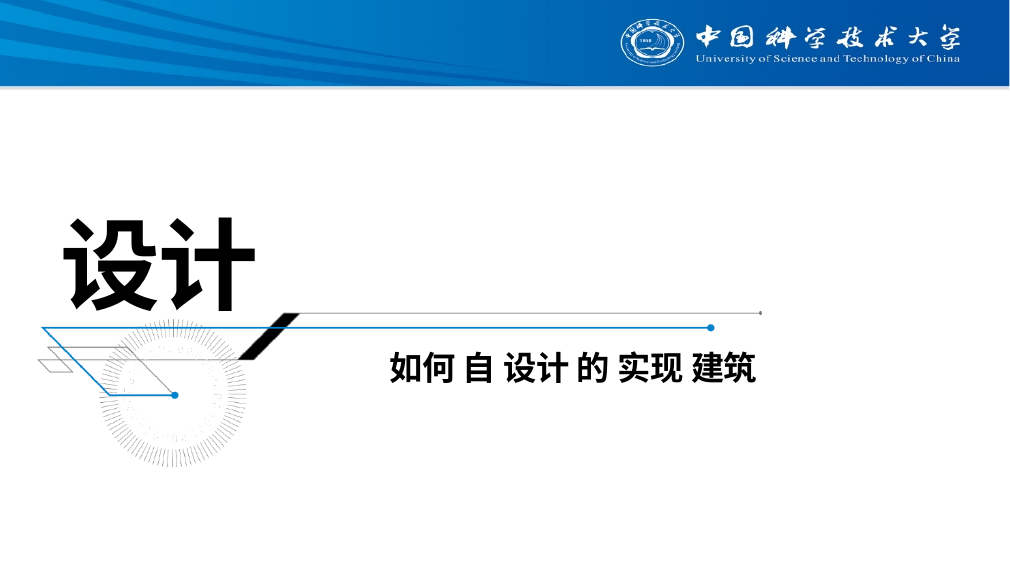

# 设计
如何 自 设计 的 实现 建筑